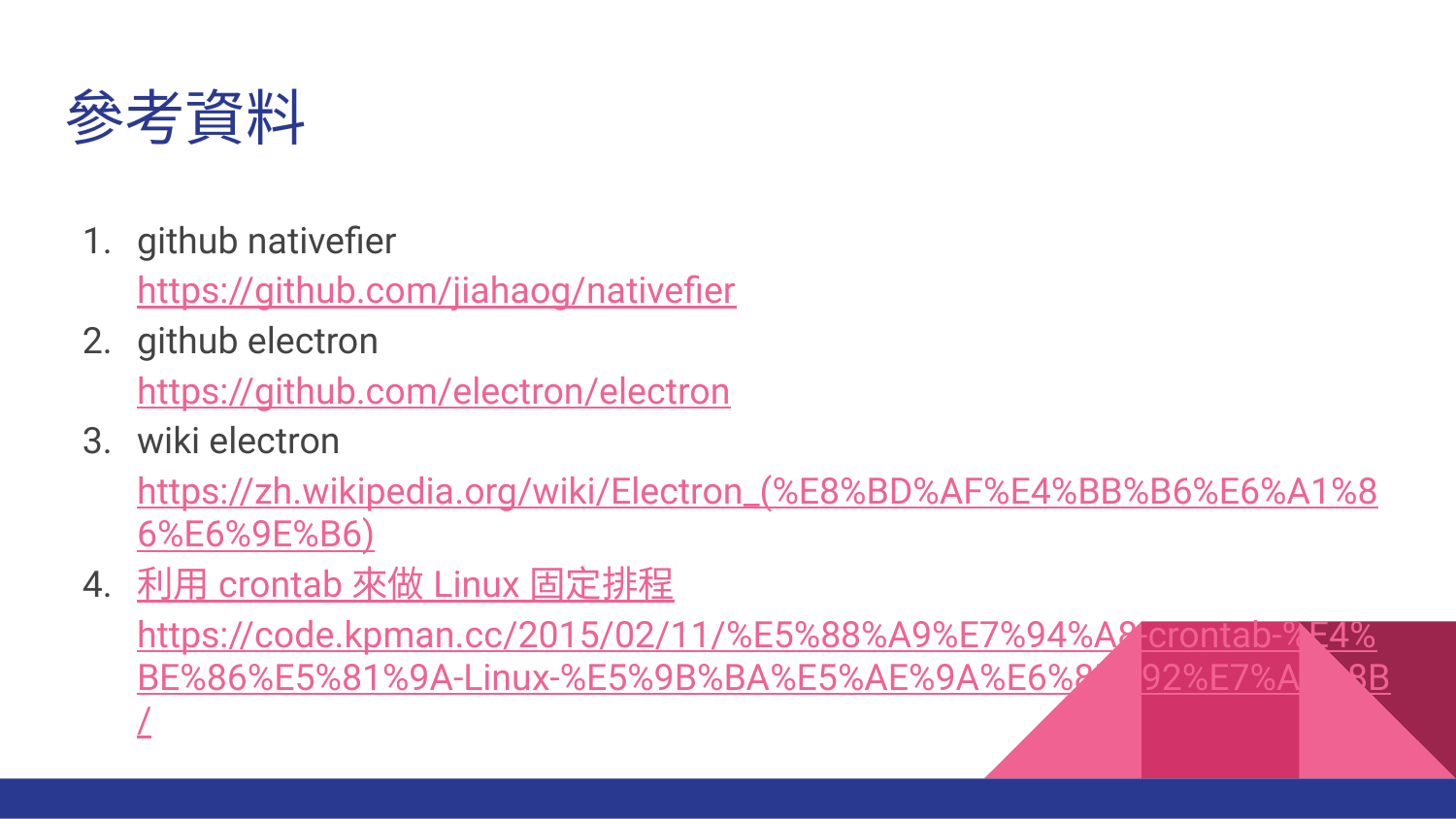

# 參考資料
github nativefier
https://github.com/jiahaog/nativefier
github electron
https://github.com/electron/electron
wiki electron https://zh.wikipedia.org/wiki/Electron_(%E8%BD%AF%E4%BB%B6%E6%A1%86%E6%9E%B6)
利用 crontab 來做 Linux 固定排程https://code.kpman.cc/2015/02/11/%E5%88%A9%E7%94%A8-crontab-%E4%BE%86%E5%81%9A-Linux-%E5%9B%BA%E5%AE%9A%E6%8E%92%E7%A8%8B/